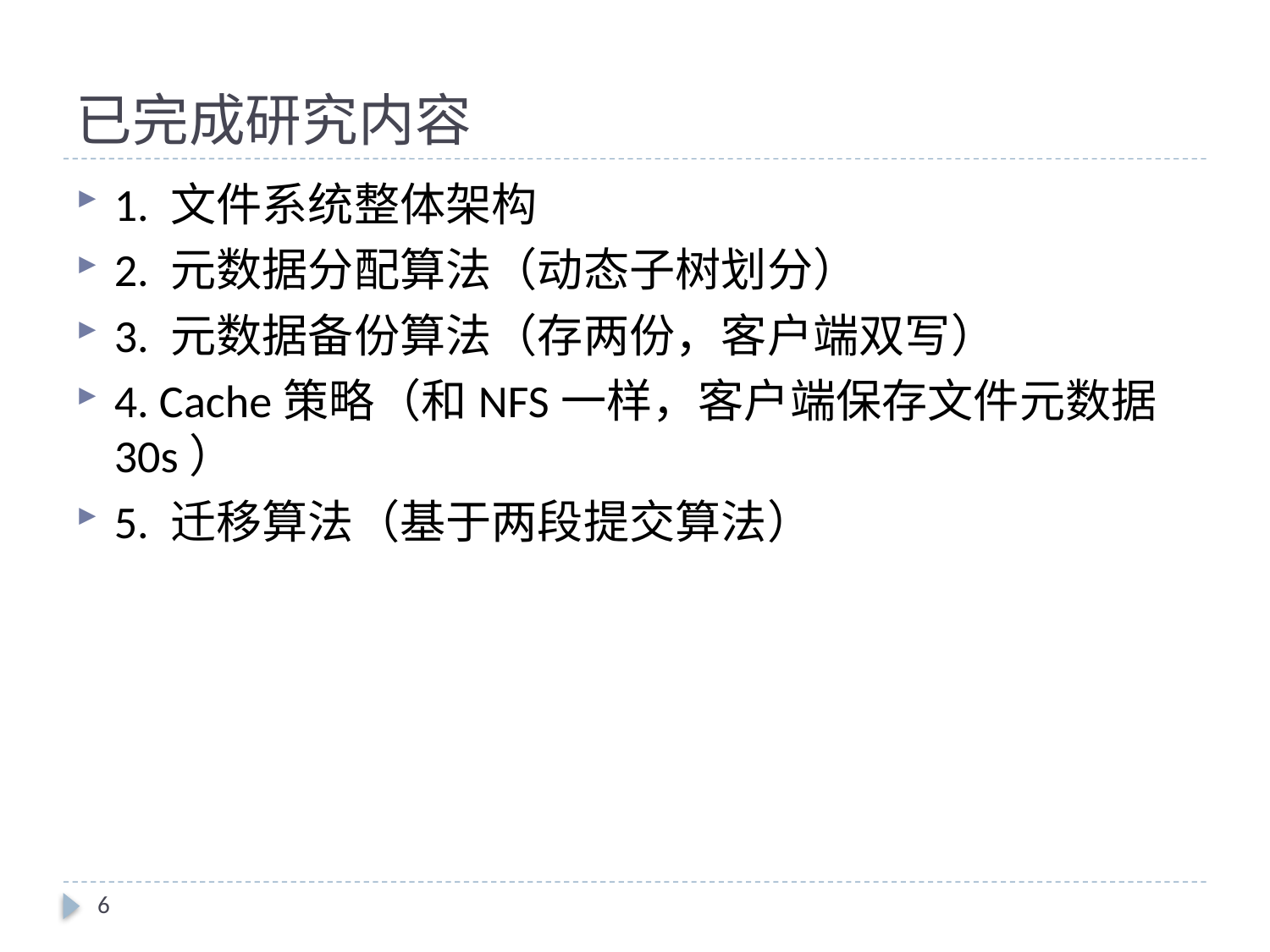

# 已完成研究内容
1. 文件系统整体架构
2. 元数据分配算法（动态子树划分）
3. 元数据备份算法（存两份，客户端双写）
4. Cache策略（和NFS一样，客户端保存文件元数据30s）
5. 迁移算法（基于两段提交算法）

6